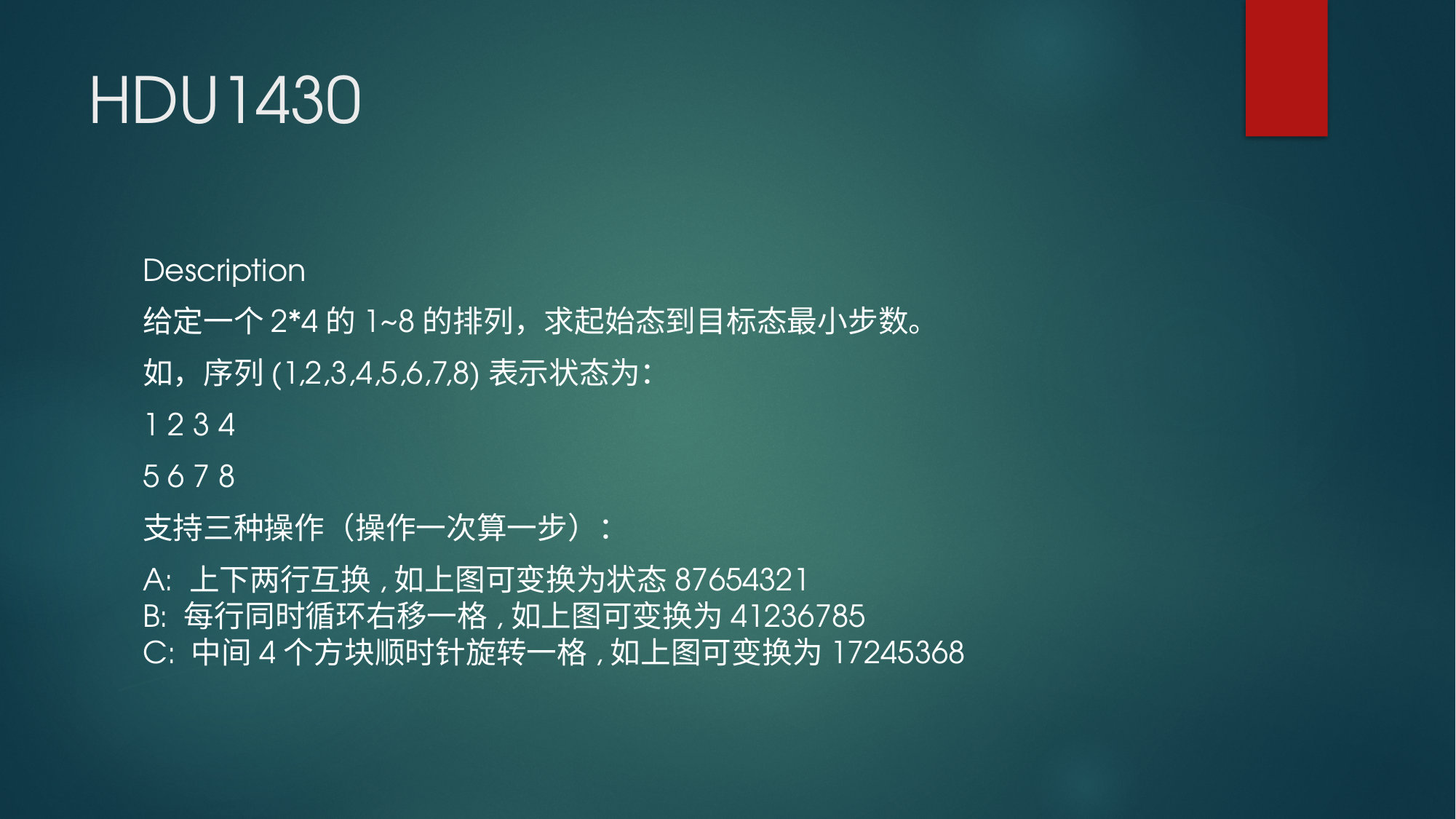

# HDU1430
Description
给定一个2*4的1~8的排列，求起始态到目标态最小步数。
如，序列(1,2,3,4,5,6,7,8)表示状态为：
1 2 3 4
5 6 7 8
支持三种操作（操作一次算一步）：
A: 上下两行互换,如上图可变换为状态87654321
B: 每行同时循环右移一格,如上图可变换为41236785
C: 中间4个方块顺时针旋转一格,如上图可变换为17245368